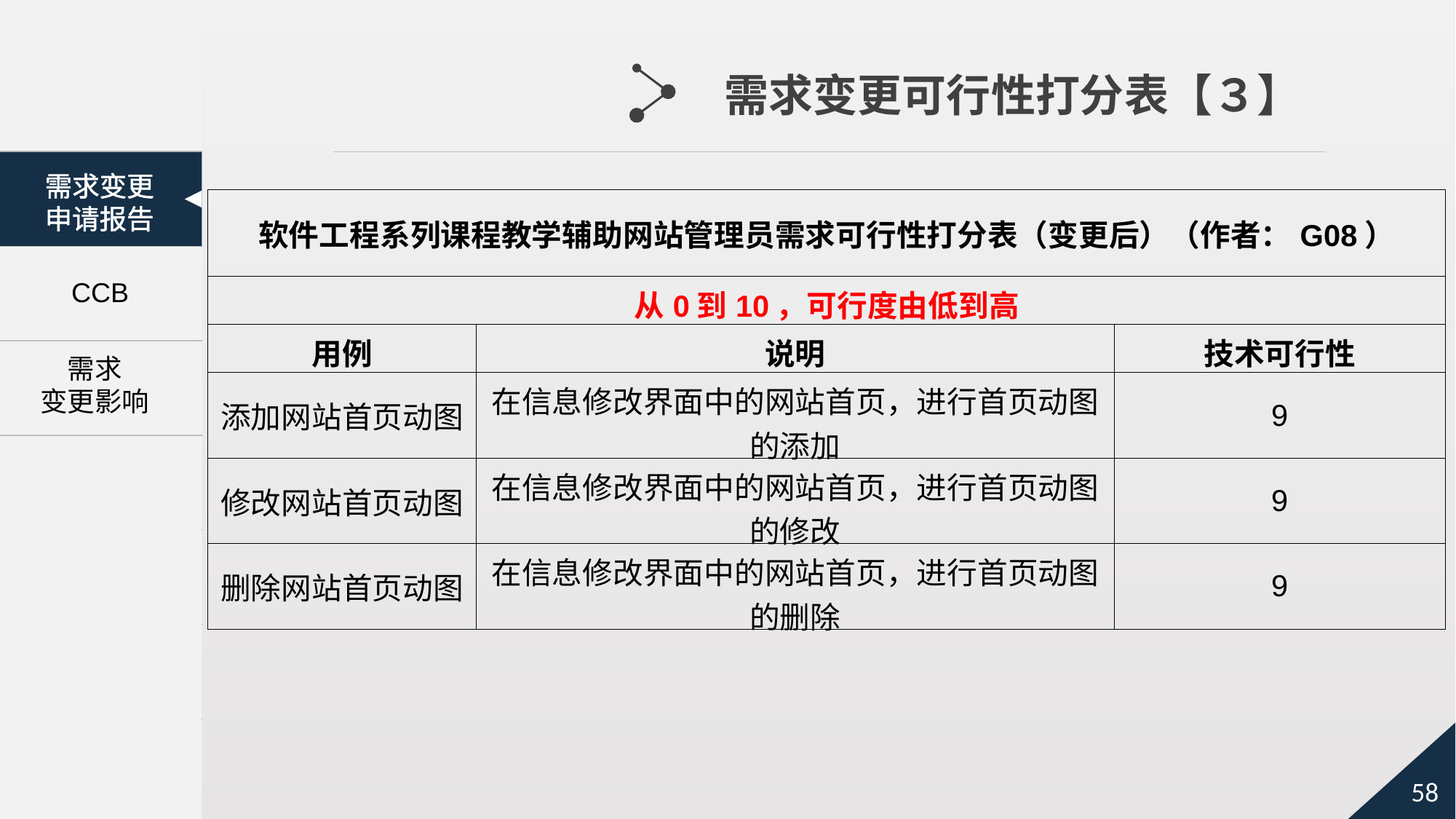

需求变更可行性打分表【３】
需求变更
申请报告
　  CCB
需求
变更影响
数据字典
　用户手册
| 软件工程系列课程教学辅助网站管理员需求可行性打分表（变更后）（作者：G08） |  |  |
| --- | --- | --- |
| 从0到10，可行度由低到高 |  |  |
| 用例 | 说明 | 技术可行性 |
| 添加网站首页动图 | 在信息修改界面中的网站首页，进行首页动图的添加 | 9 |
| 修改网站首页动图 | 在信息修改界面中的网站首页，进行首页动图的修改 | 9 |
| 删除网站首页动图 | 在信息修改界面中的网站首页，进行首页动图的删除 | 9 |

其他